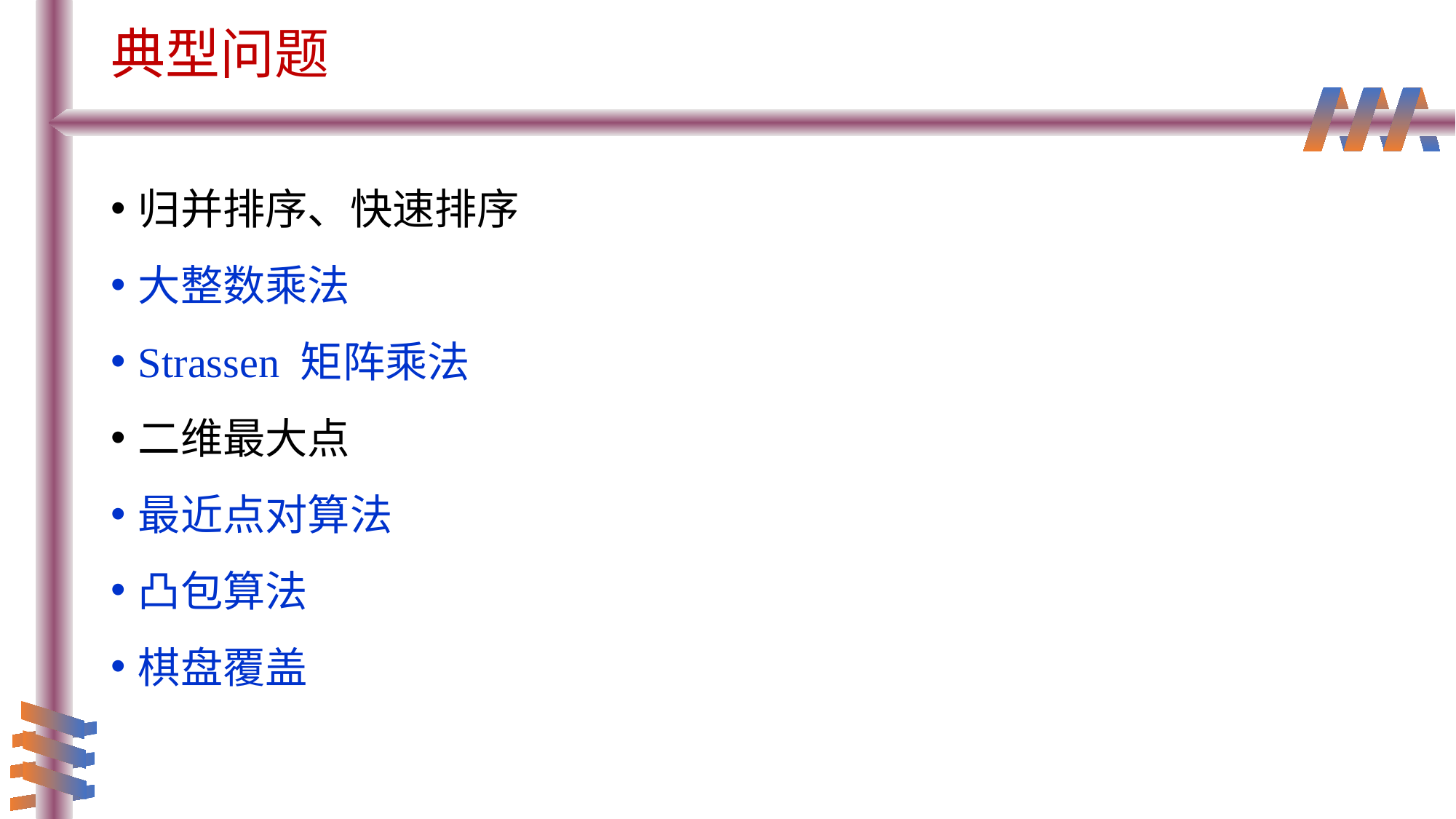

# 典型问题
归并排序、快速排序
大整数乘法
Strassen 矩阵乘法
二维最大点
最近点对算法
凸包算法
棋盘覆盖